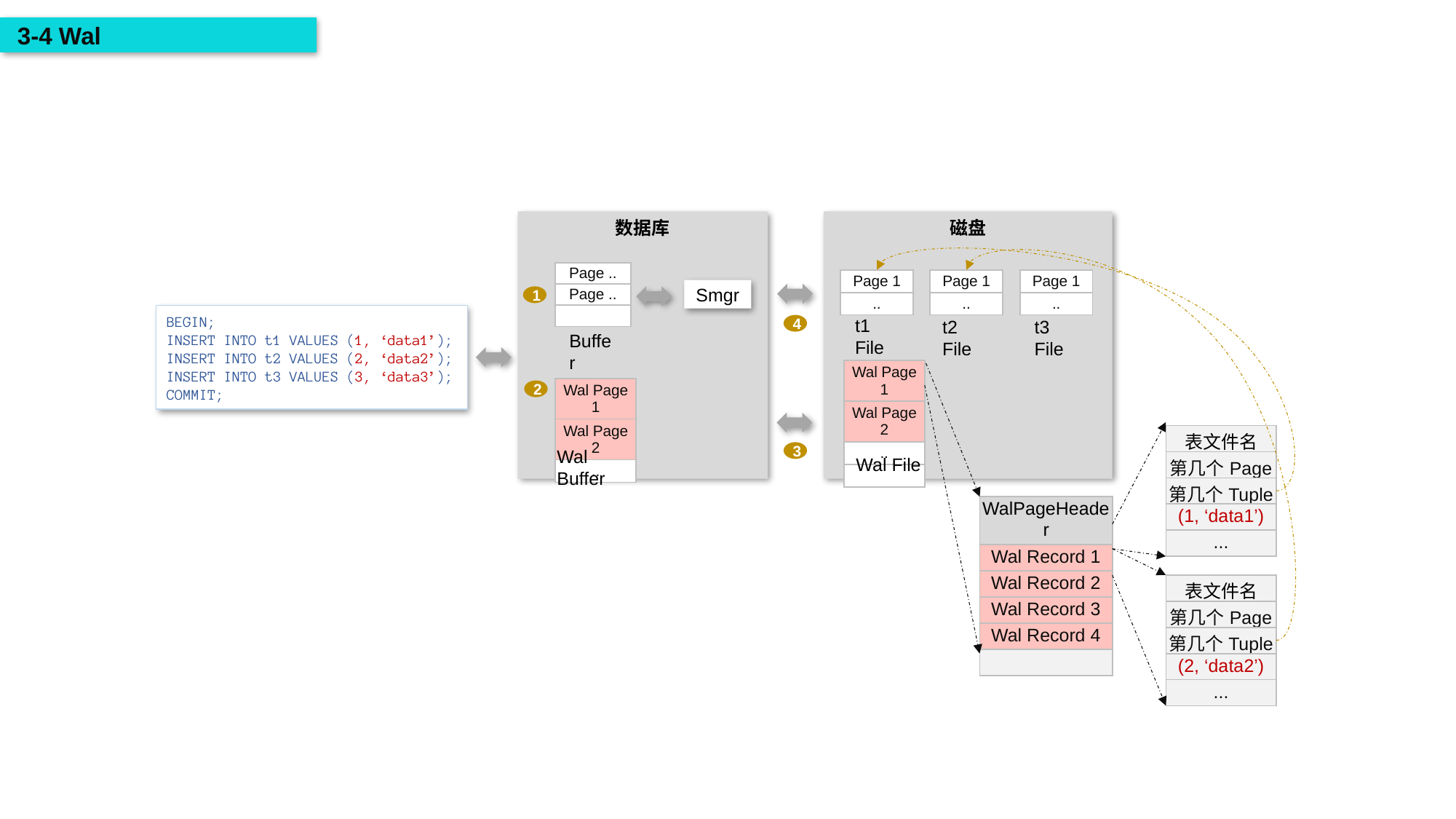

3-4 Wal
数据库
磁盘
| Page .. |
| --- |
| Page .. |
|  |
| Page 1 |
| --- |
| .. |
| Page 1 |
| --- |
| .. |
| Page 1 |
| --- |
| .. |
Smgr

1

BEGIN;
INSERT INTO t1 VALUES (1, ‘data1’);
INSERT INTO t2 VALUES (2, ‘data2’);
INSERT INTO t3 VALUES (3, ‘data3’);
COMMIT;
t1 File
t2 File
t3 File
4
Buffer

| Wal Page 1 |
| --- |
| Wal Page 2 |
| .. |
|  |
| Wal Page 1 |
| --- |
| Wal Page 2 |
| .. |
2

| 表文件名 |
| --- |
| 第几个Page |
| 第几个Tuple |
| (1, ‘data1’) |
| ... |
Wal Buffer
3
Wal File
| WalPageHeader |
| --- |
| Wal Record 1 |
| Wal Record 2 |
| Wal Record 3 |
| Wal Record 4 |
|  |
| 表文件名 |
| --- |
| 第几个Page |
| 第几个Tuple |
| (2, ‘data2’) |
| ... |